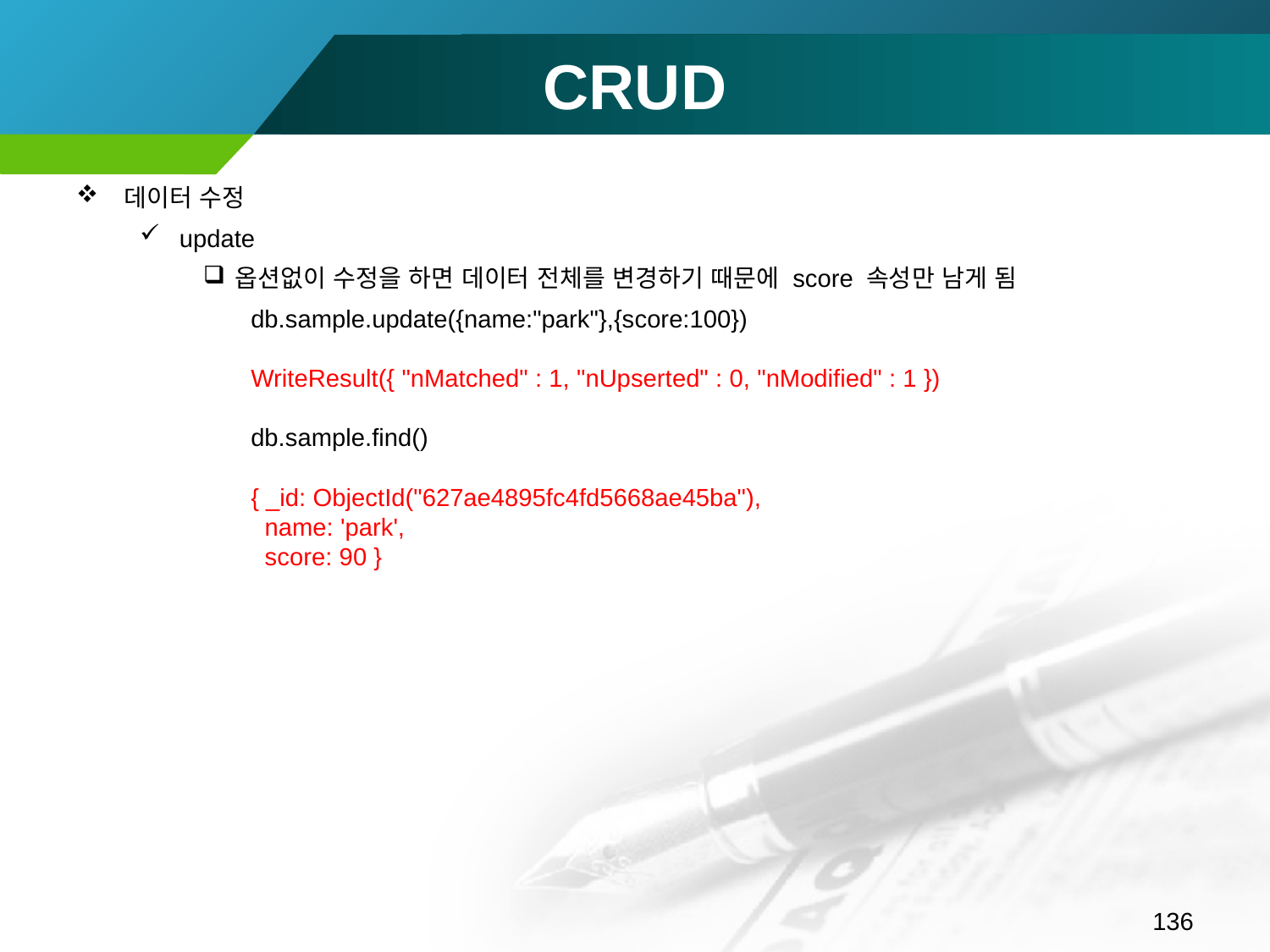

# CRUD
데이터 수정
update
옵션없이 수정을 하면 데이터 전체를 변경하기 때문에 score 속성만 남게 됨
db.sample.update({name:"park"},{score:100})

WriteResult({ "nMatched" : 1, "nUpserted" : 0, "nModified" : 1 })

db.sample.find()

{ _id: ObjectId("627ae4895fc4fd5668ae45ba"),
  name: 'park',
  score: 90 }
136